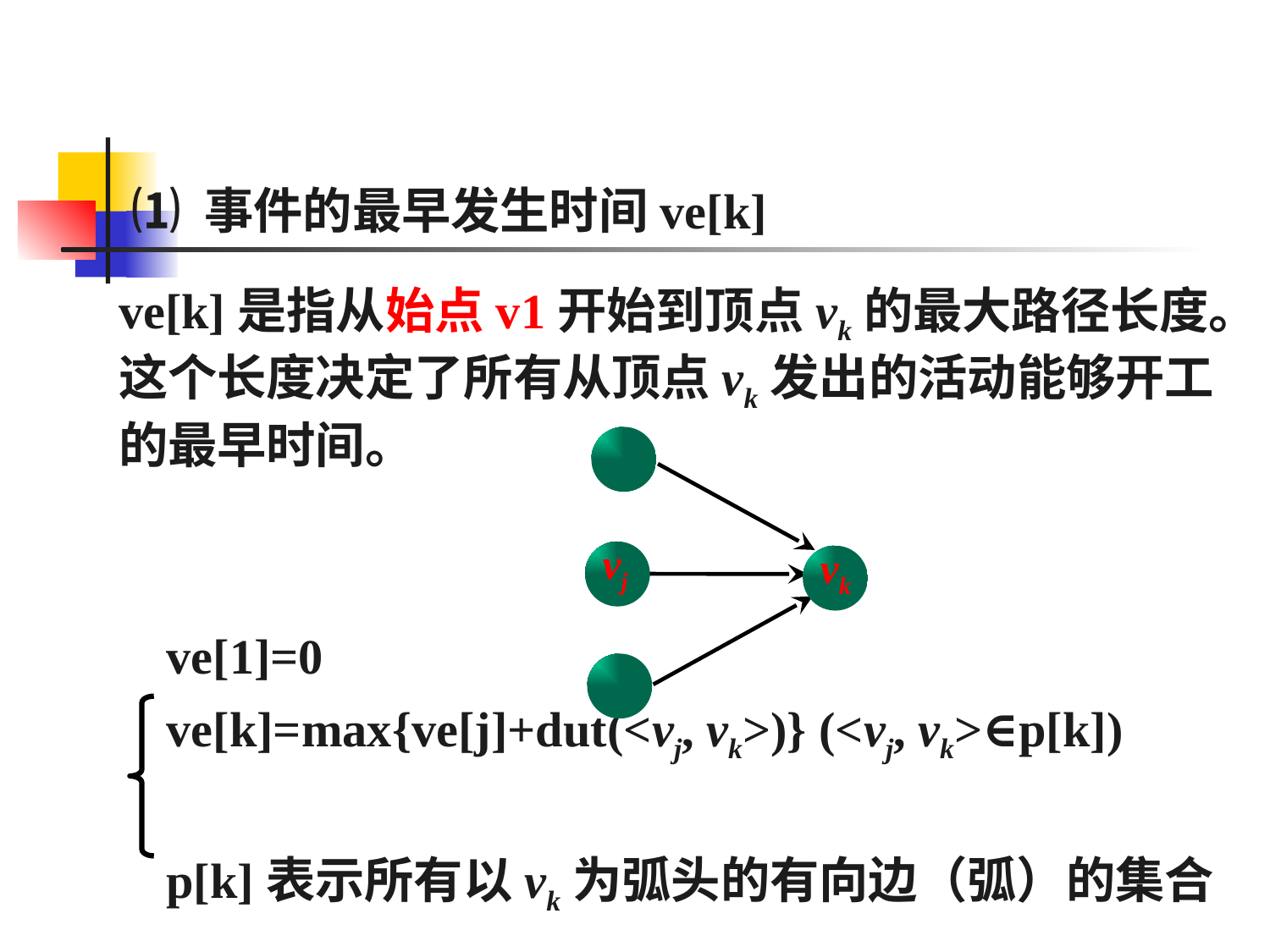

⑴ 事件的最早发生时间ve[k]
ve[k]是指从始点v1开始到顶点vk的最大路径长度。这个长度决定了所有从顶点vk发出的活动能够开工的最早时间。

vj
vk

ve[1]=0
ve[k]=max{ve[j]+dut(<vj, vk>)} (<vj, vk>∈p[k])
p[k]表示所有以vk为弧头的有向边（弧）的集合

147